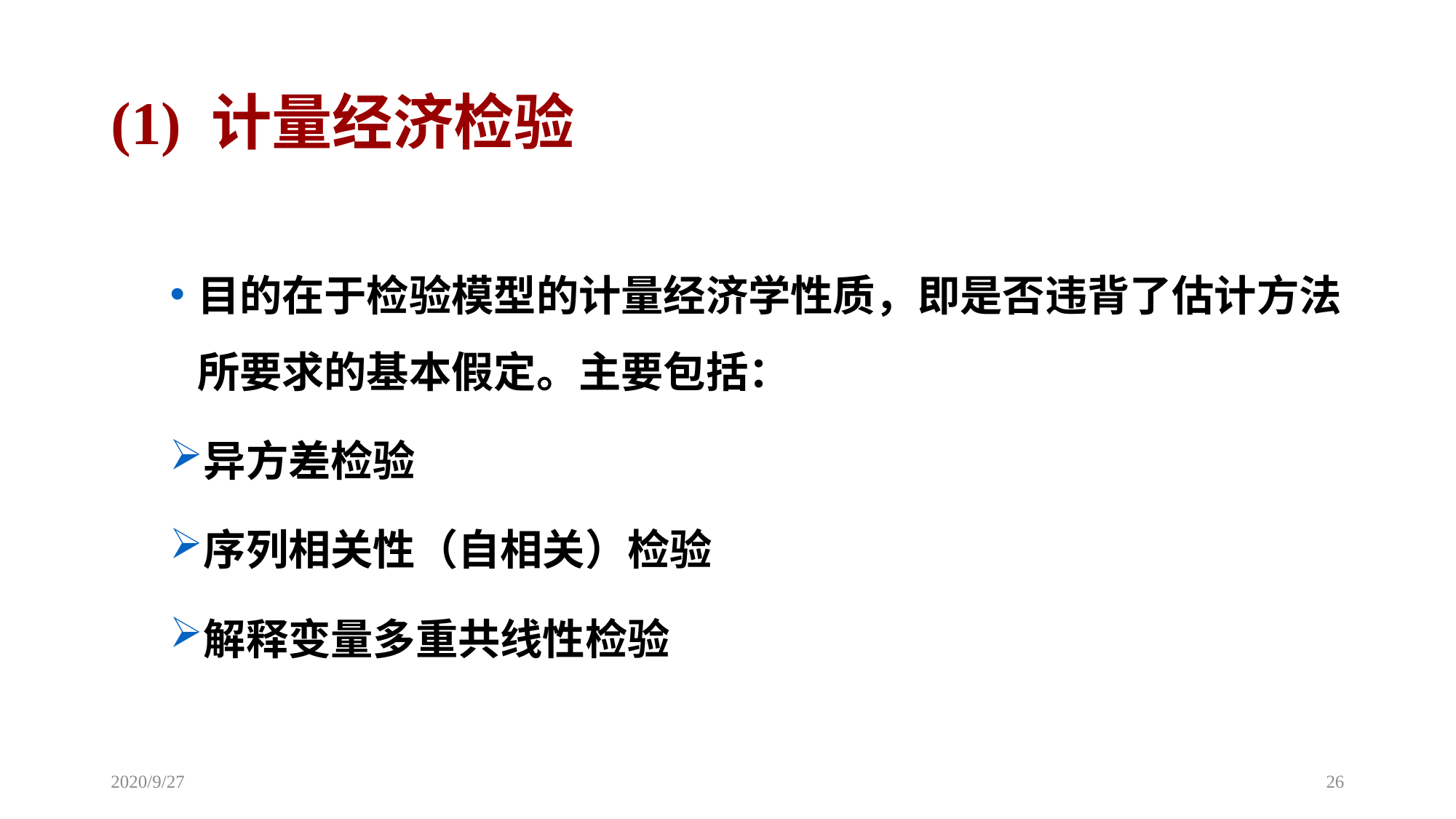

# (1) 计量经济检验
目的在于检验模型的计量经济学性质，即是否违背了估计方法所要求的基本假定。主要包括：
异方差检验
序列相关性（自相关）检验
解释变量多重共线性检验
2020/9/27
26